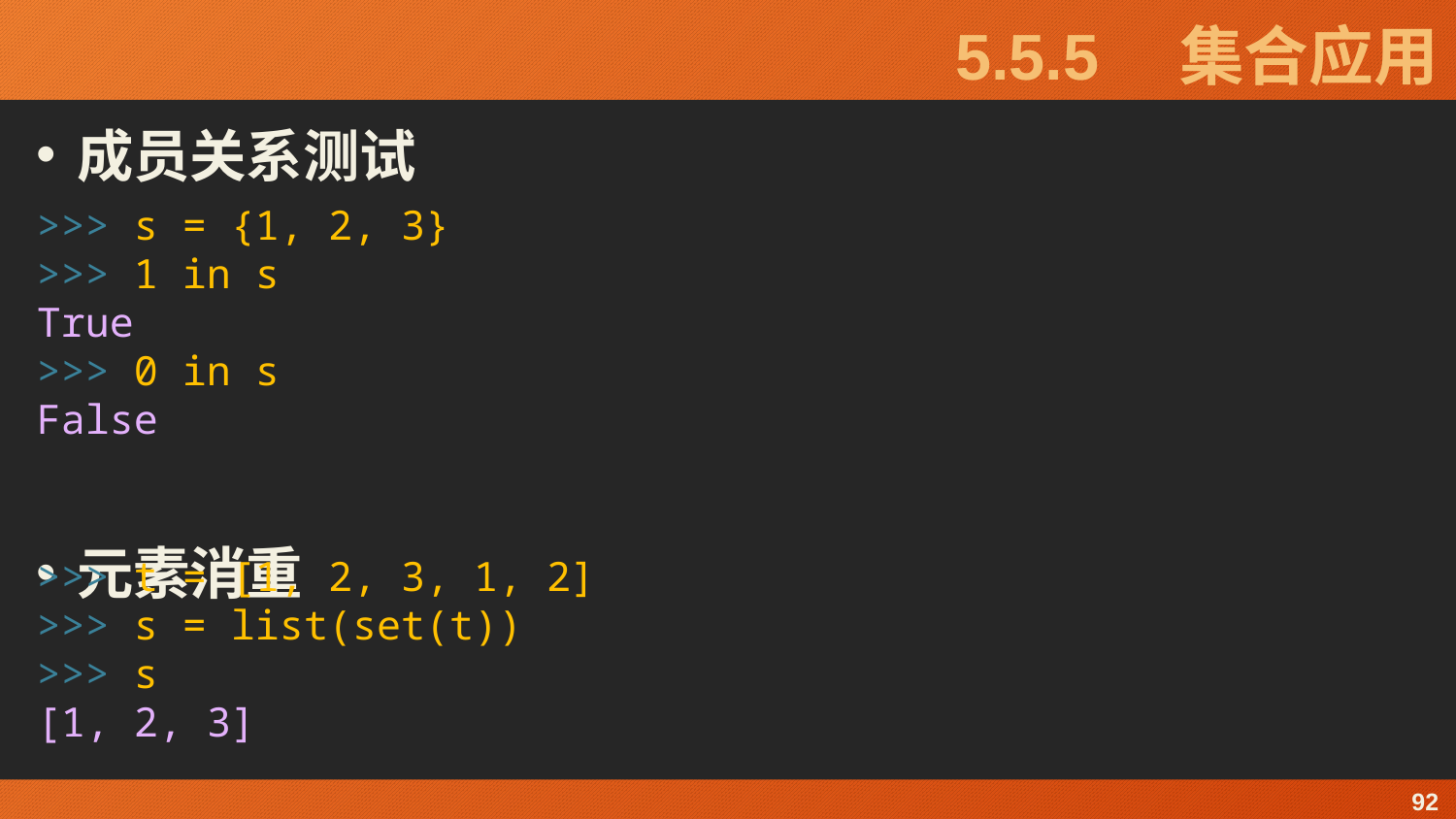

# 5.5.5　集合应用
成员关系测试

元素消重
>>> s = {1, 2, 3}
>>> 1 in s
True
>>> 0 in s
False

>>> t = [1, 2, 3, 1, 2]
>>> s = list(set(t))
>>> s
[1, 2, 3]
92